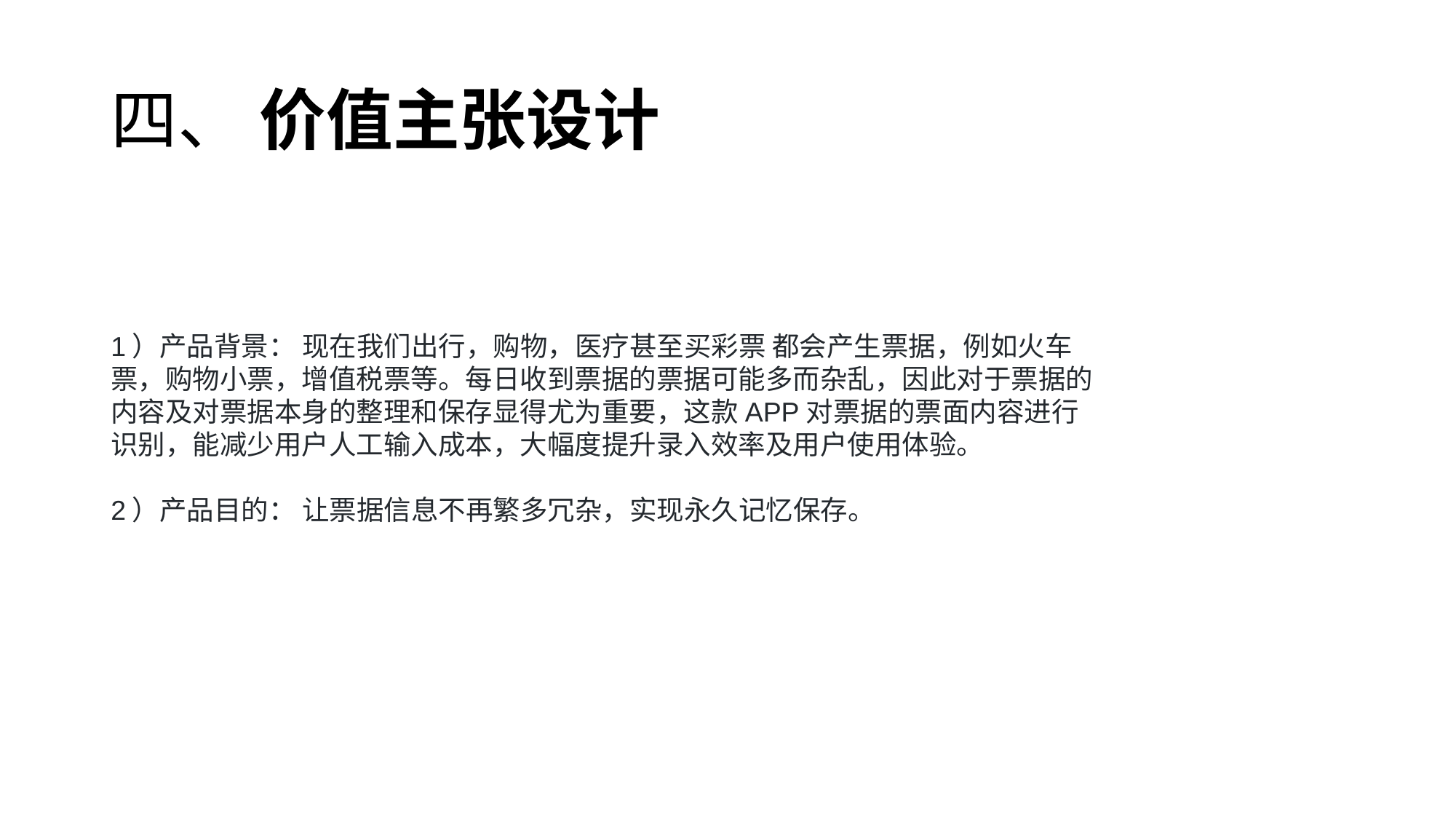

# 四、 价值主张设计
1）产品背景： 现在我们出行，购物，医疗甚至买彩票 都会产生票据，例如火车票，购物小票，增值税票等。每日收到票据的票据可能多而杂乱，因此对于票据的内容及对票据本身的整理和保存显得尤为重要，这款APP对票据的票面内容进行识别，能减少用户人工输入成本，大幅度提升录入效率及用户使用体验。

2）产品目的： 让票据信息不再繁多冗杂，实现永久记忆保存。